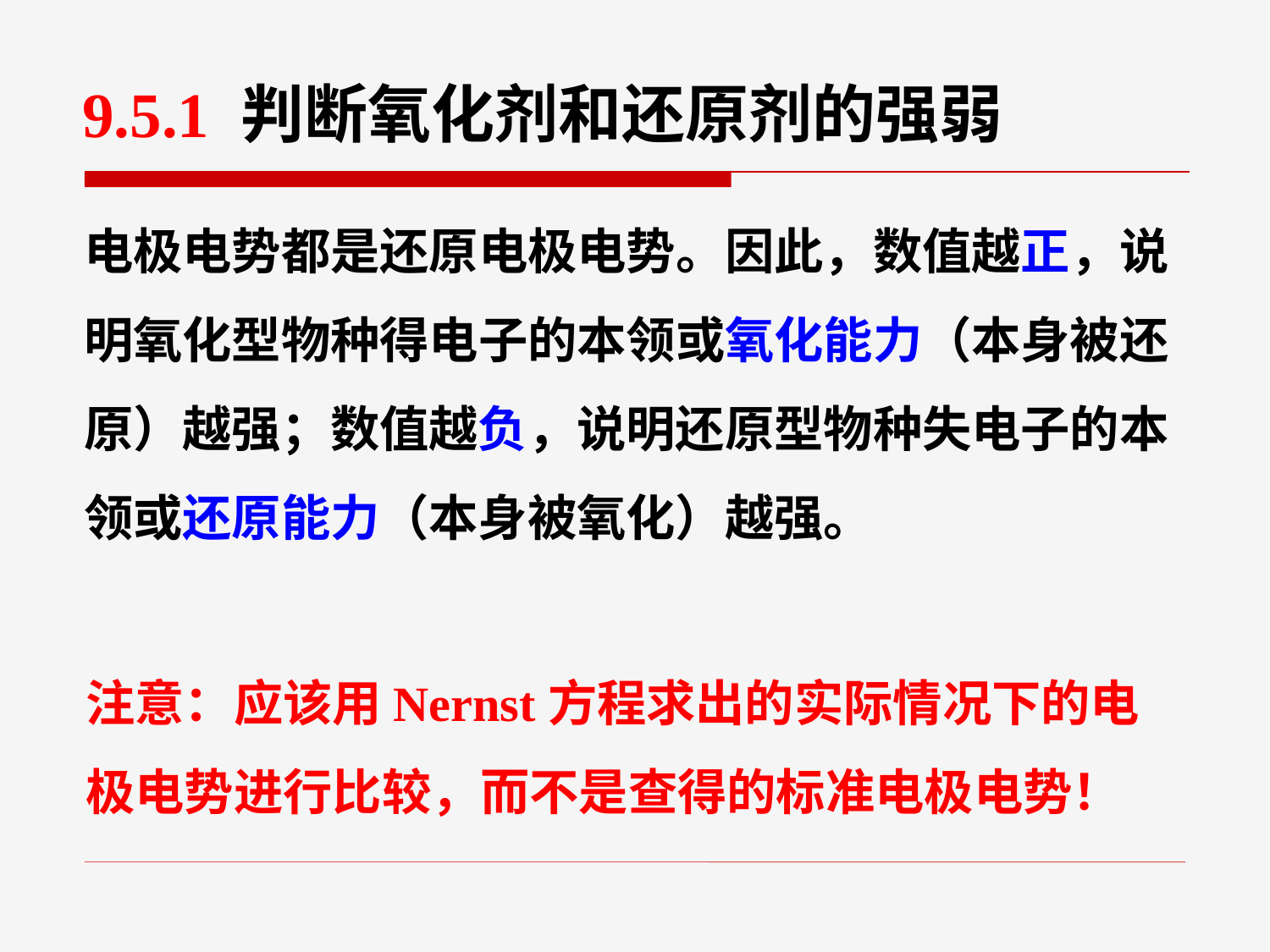

9.5.1 判断氧化剂和还原剂的强弱
电极电势都是还原电极电势。因此，数值越正，说明氧化型物种得电子的本领或氧化能力（本身被还原）越强；数值越负，说明还原型物种失电子的本领或还原能力（本身被氧化）越强。
注意：应该用Nernst方程求出的实际情况下的电极电势进行比较，而不是查得的标准电极电势！